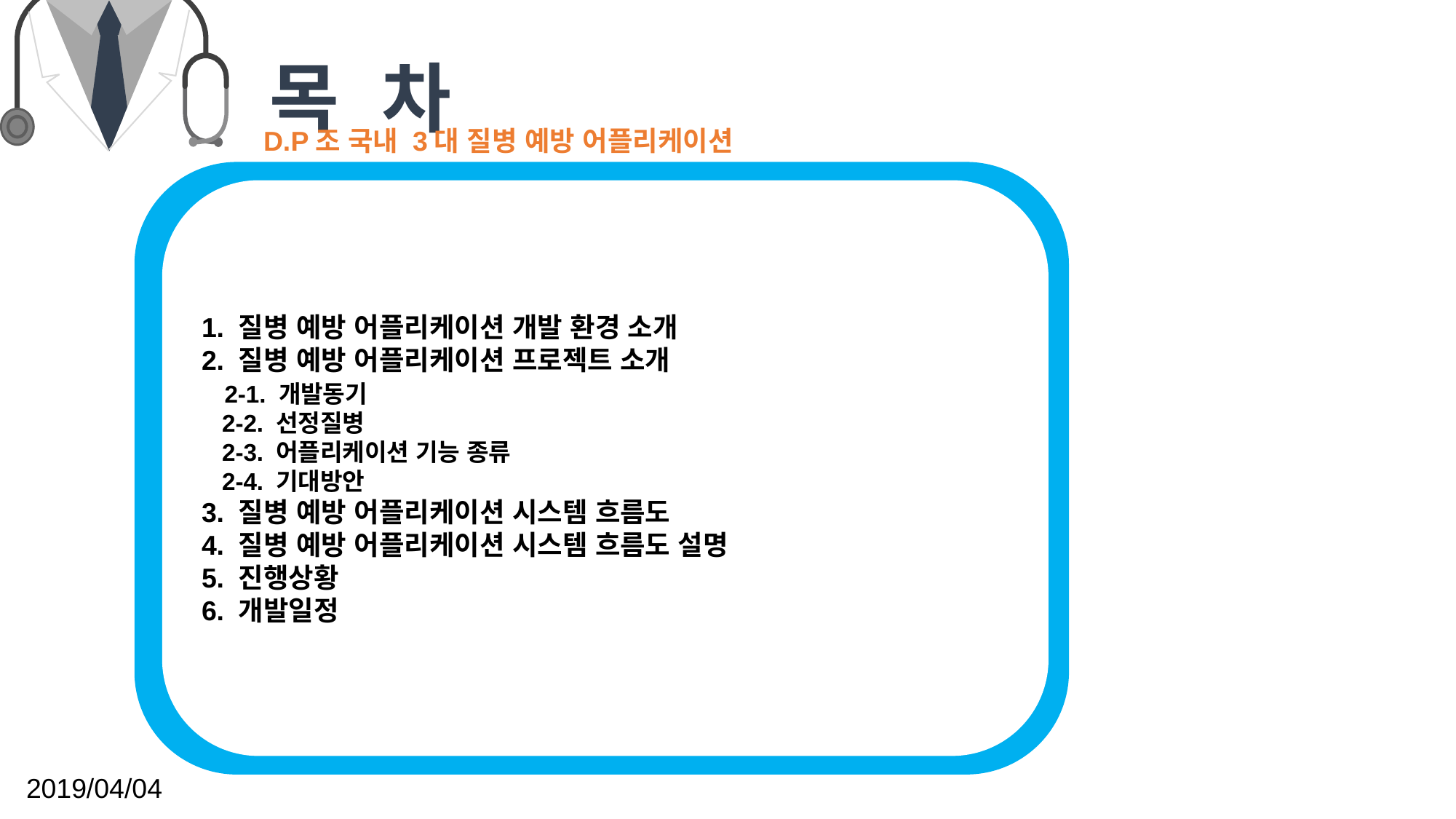

목  차
D.P조 국내 3대 질병 예방 어플리케이션

1. 질병 예방 어플리케이션 개발 환경 소개
2. 질병 예방 어플리케이션 프로젝트 소개
   2-1. 개발동기
   2-2. 선정질병
   2-3. 어플리케이션 기능 종류
   2-4. 기대방안
3. 질병 예방 어플리케이션 시스템 흐름도
4. 질병 예방 어플리케이션 시스템 흐름도 설명
5. 진행상황
6. 개발일정
2019/04/04